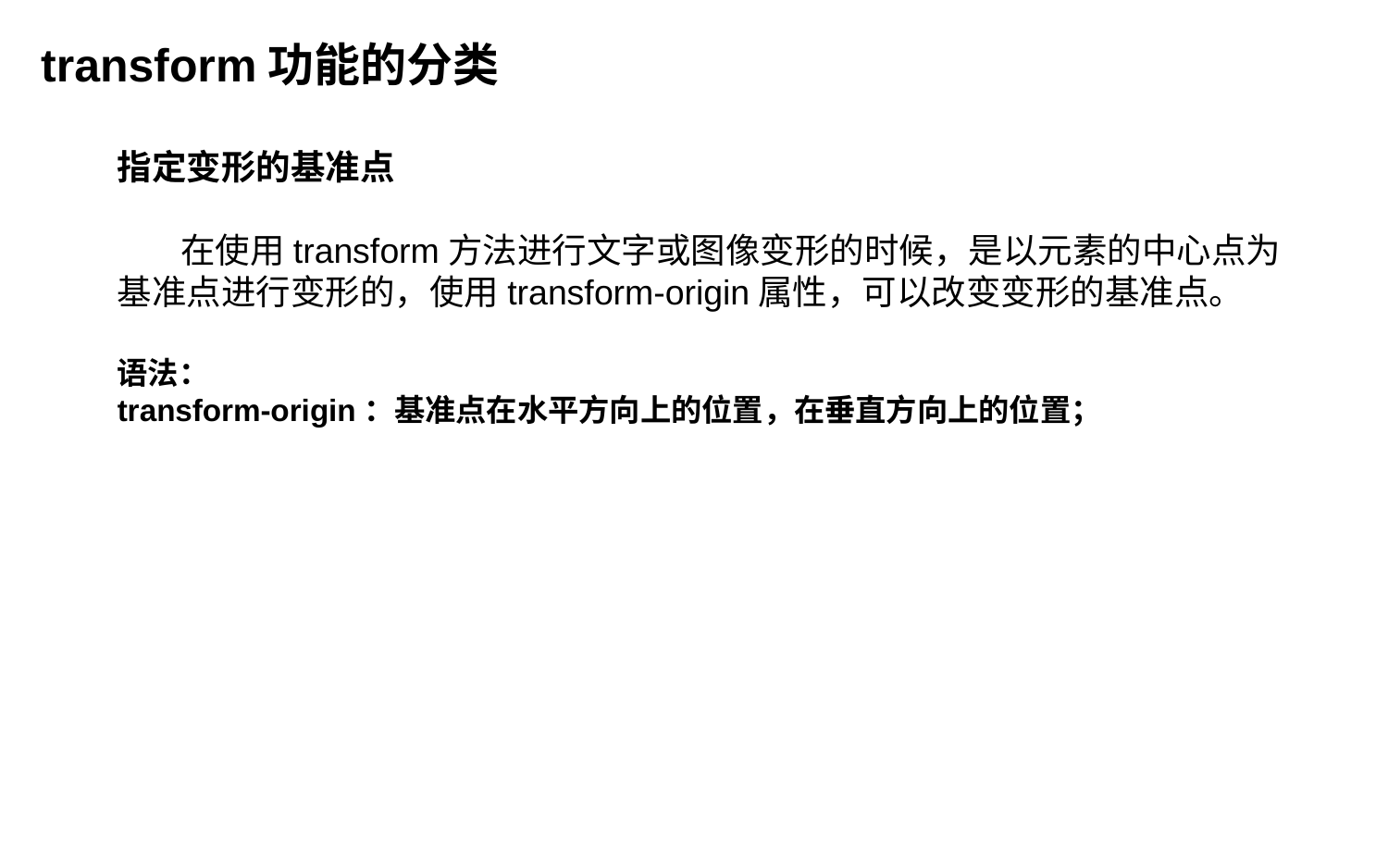

transform功能的分类
指定变形的基准点

       在使用transform方法进行文字或图像变形的时候，是以元素的中心点为
基准点进行变形的，使用transform-origin属性，可以改变变形的基准点。

语法：
transform-origin：基准点在水平方向上的位置，在垂直方向上的位置；